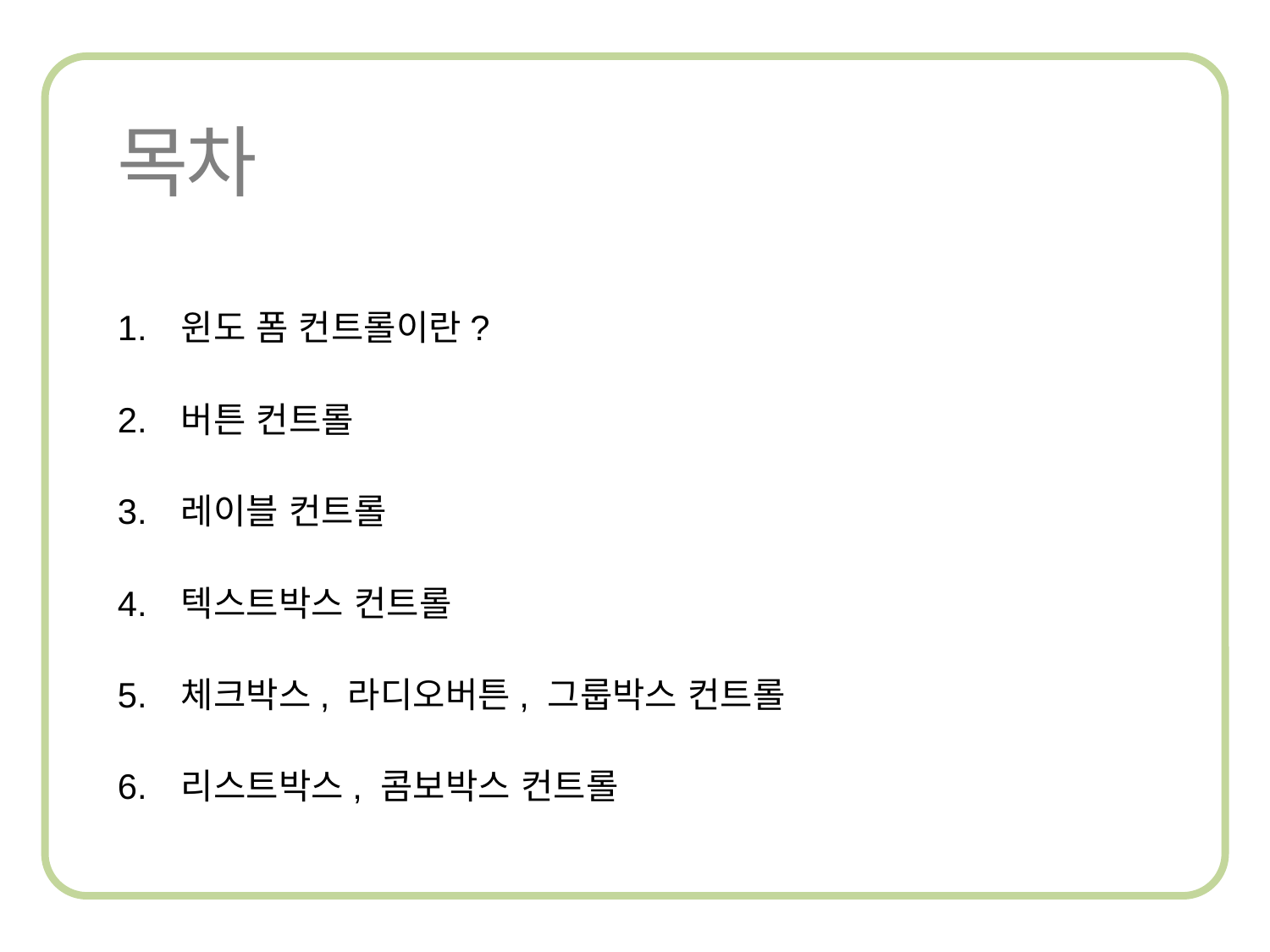

윈도 폼 컨트롤이란?
버튼 컨트롤
레이블 컨트롤
텍스트박스 컨트롤
체크박스, 라디오버튼, 그룹박스 컨트롤
리스트박스, 콤보박스 컨트롤